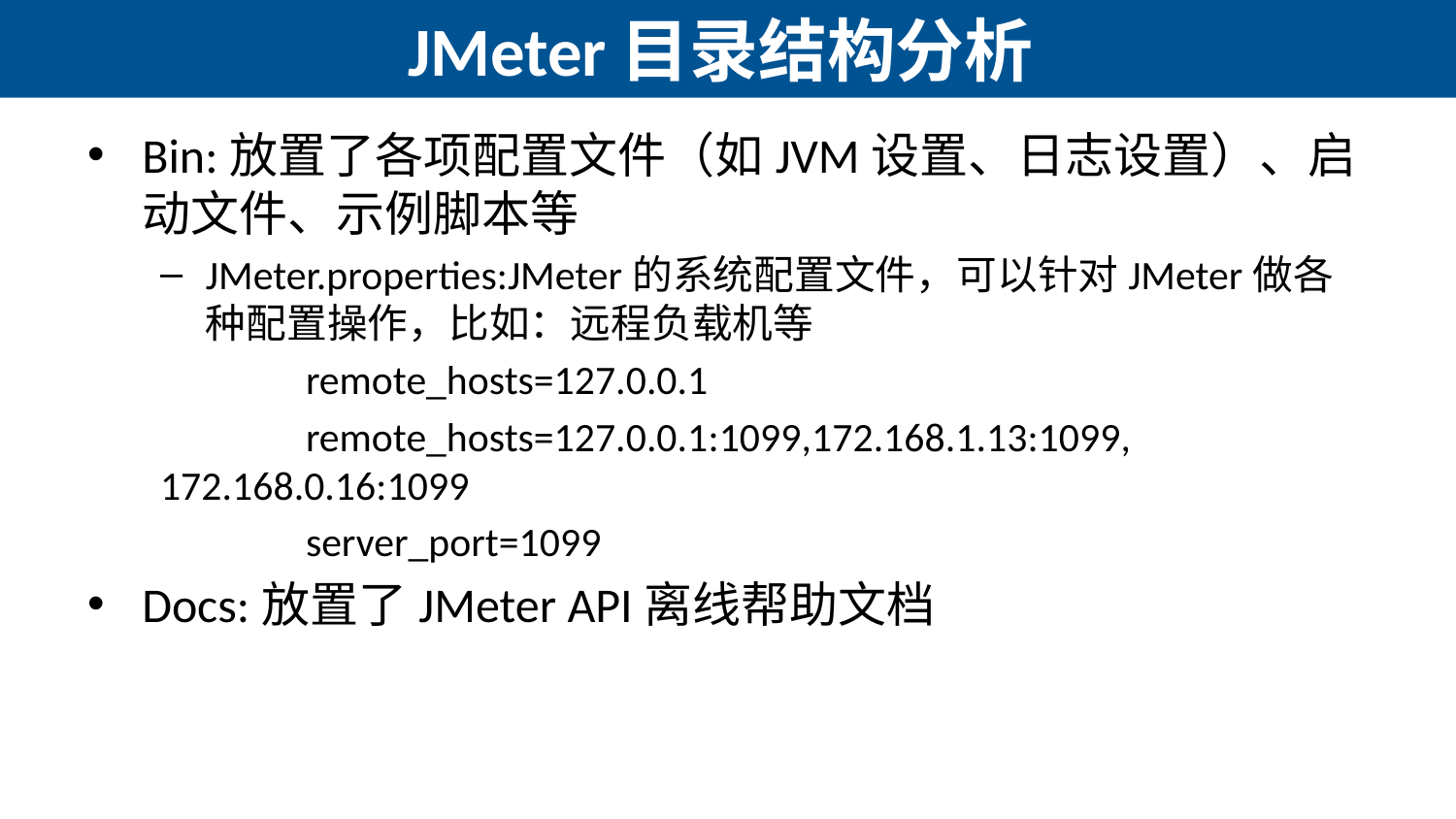

# JMeter目录结构分析
Bin:放置了各项配置文件（如JVM设置、日志设置）、启动文件、示例脚本等
JMeter.properties:JMeter的系统配置文件，可以针对JMeter做各种配置操作，比如：远程负载机等
	remote_hosts=127.0.0.1
	remote_hosts=127.0.0.1:1099,172.168.1.13:1099, 172.168.0.16:1099
	server_port=1099
Docs:放置了JMeter API离线帮助文档